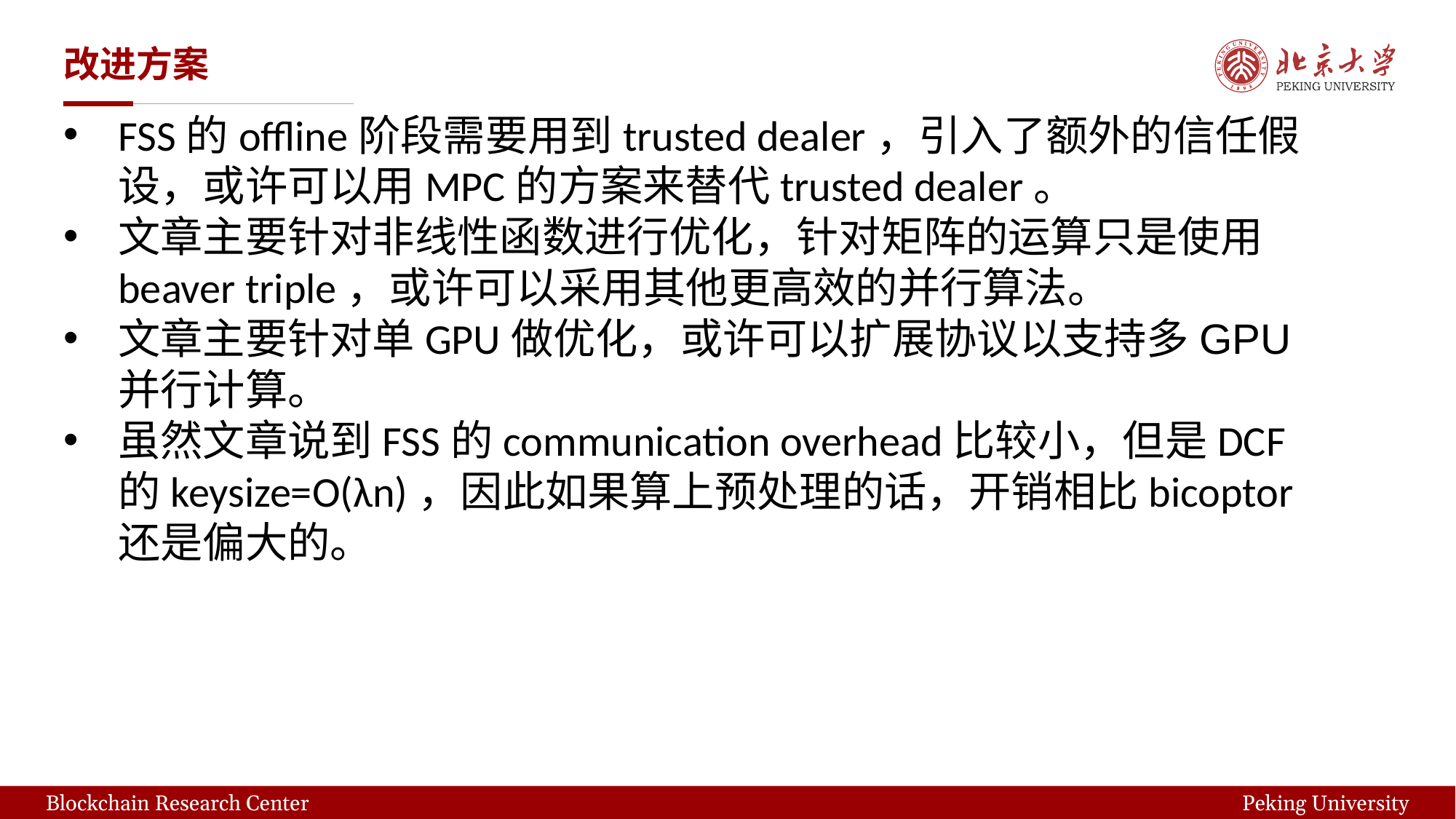

# 改进方案
FSS的offline阶段需要用到trusted dealer，引入了额外的信任假设，或许可以用MPC的方案来替代trusted dealer。
文章主要针对非线性函数进行优化，针对矩阵的运算只是使用beaver triple，或许可以采用其他更高效的并行算法。
文章主要针对单GPU做优化，或许可以扩展协议以支持多GPU并行计算。
虽然文章说到FSS的communication overhead比较小，但是DCF的keysize=O(λn)，因此如果算上预处理的话，开销相比bicoptor还是偏大的。